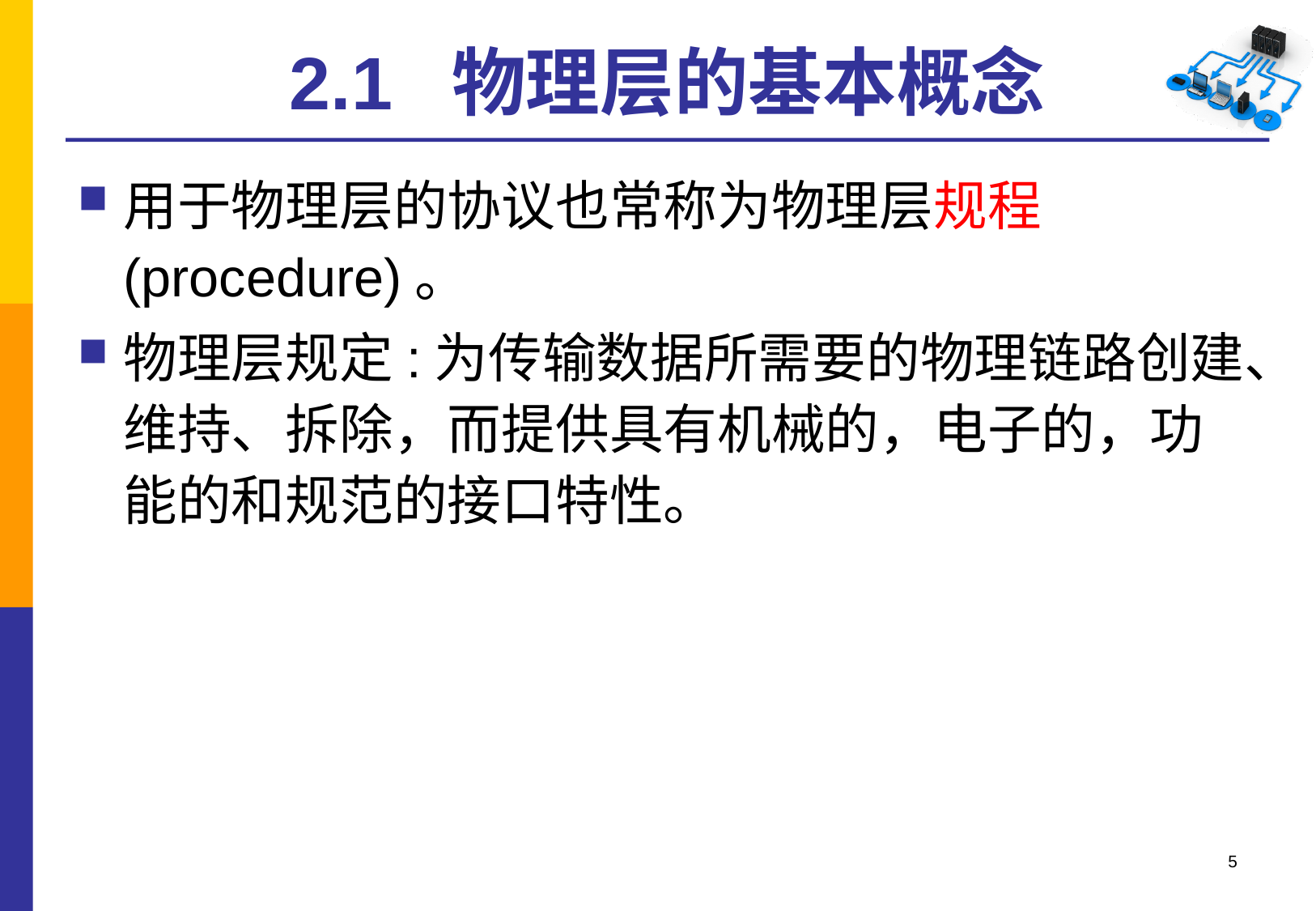

# 2.1  物理层的基本概念
用于物理层的协议也常称为物理层规程 (procedure)。
物理层规定:为传输数据所需要的物理链路创建、维持、拆除，而提供具有机械的，电子的，功能的和规范的接口特性。
5